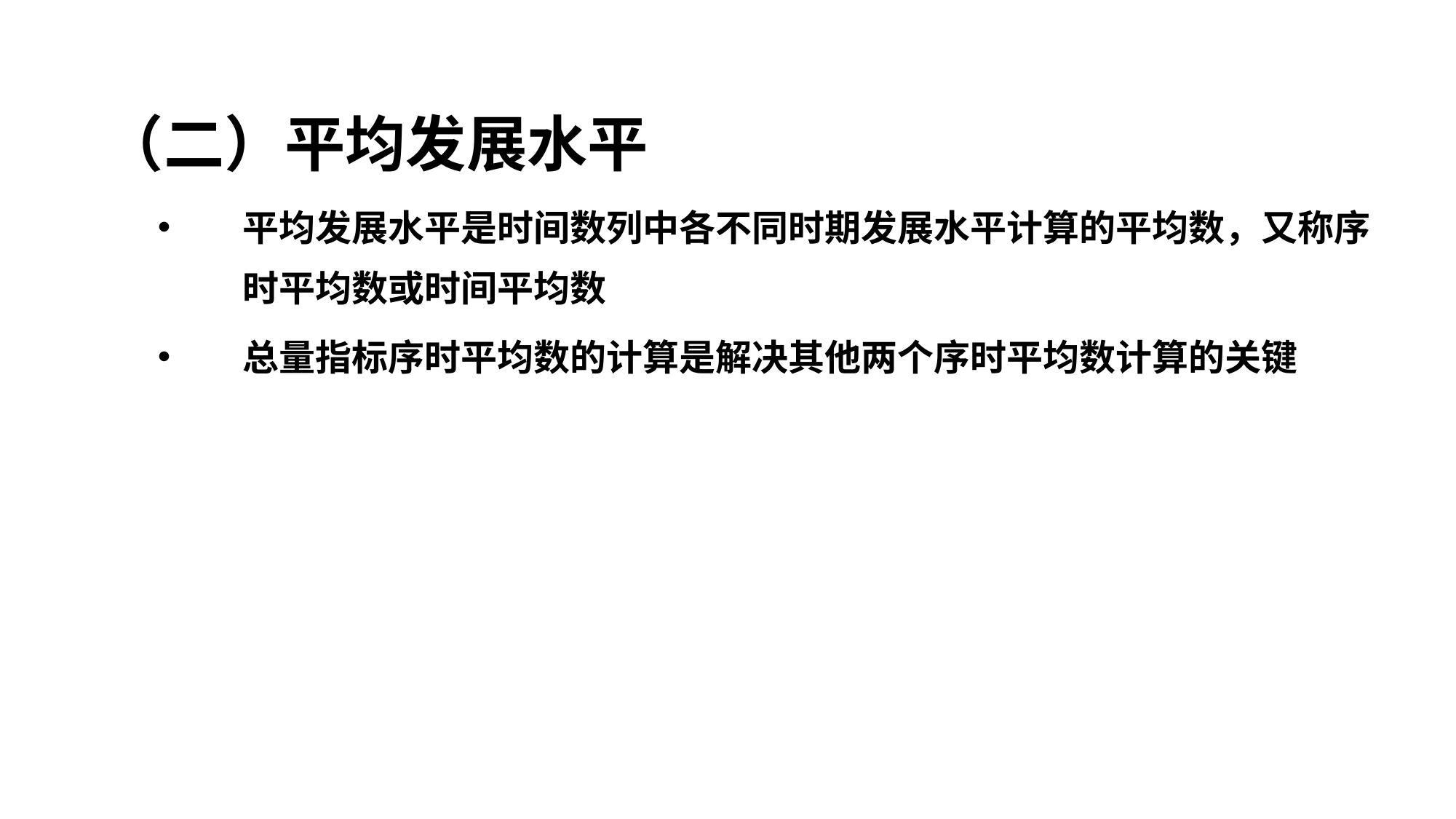

（二）平均发展水平
平均发展水平是时间数列中各不同时期发展水平计算的平均数，又称序时平均数或时间平均数
总量指标序时平均数的计算是解决其他两个序时平均数计算的关键